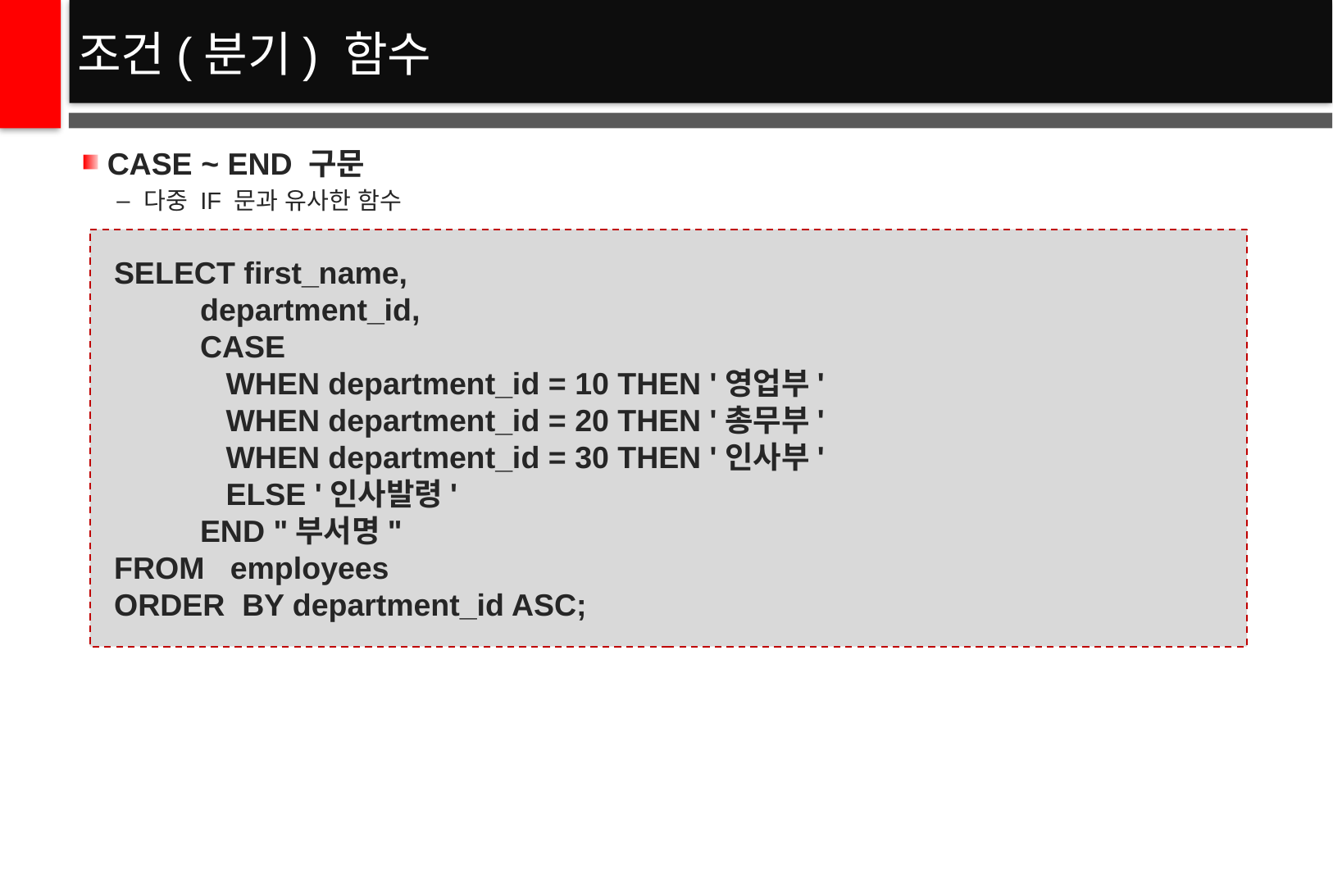

# 조건(분기) 함수
CASE ~ END 구문
다중 IF 문과 유사한 함수
SELECT first_name,
          department_id,
          CASE
             WHEN department_id = 10 THEN '영업부'
             WHEN department_id = 20 THEN '총무부'
             WHEN department_id = 30 THEN '인사부'
             ELSE '인사발령'
          END "부서명"
FROM   employees
ORDER  BY department_id ASC;